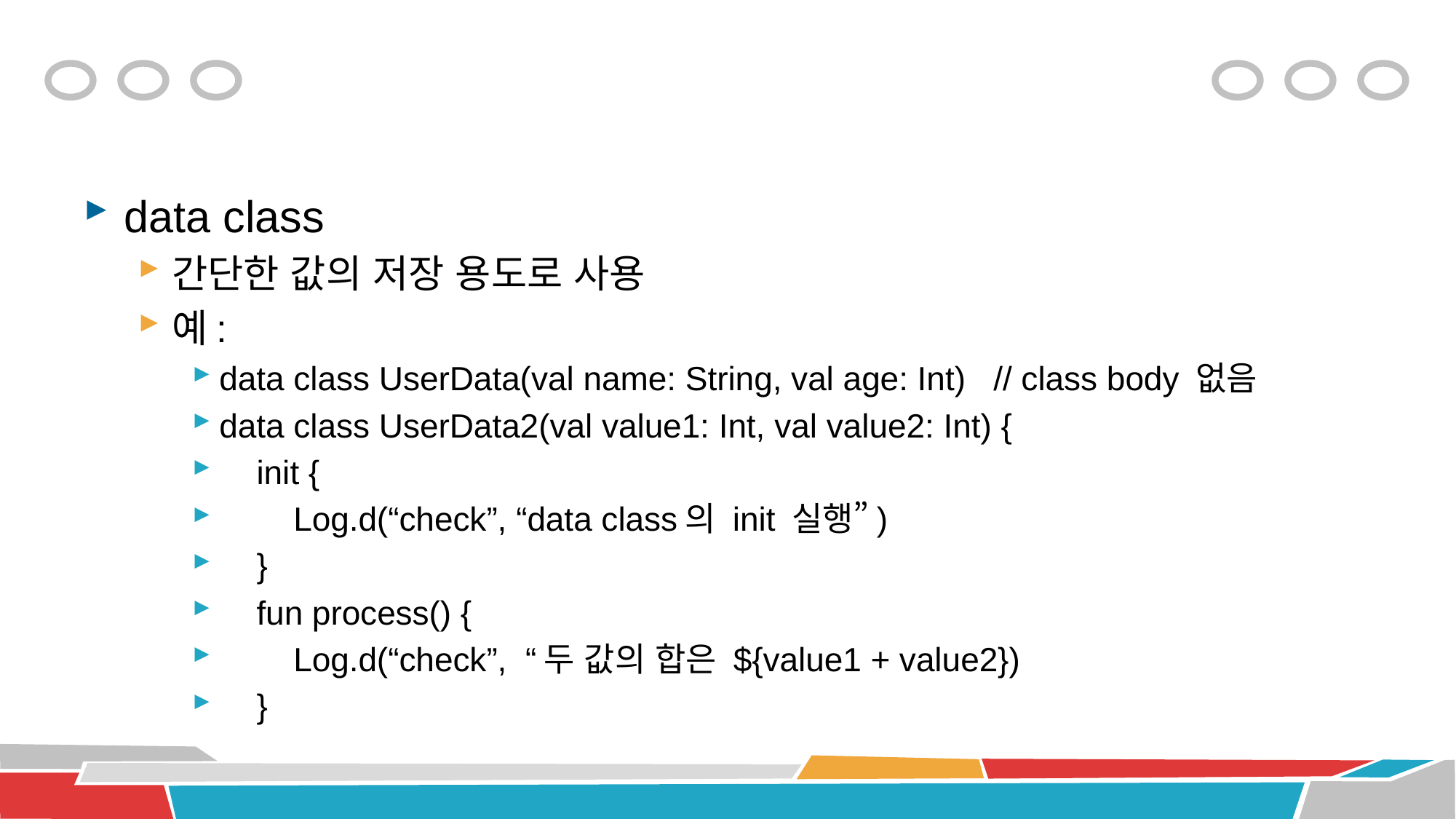

#
data class
간단한 값의 저장 용도로 사용
예:
data class UserData(val name: String, val age: Int)   // class body 없음
data class UserData2(val value1: Int, val value2: Int) {
    init {
        Log.d(“check”, “data class의 init 실행”)
    }
    fun process() {
        Log.d(“check”,  “두 값의 합은 ${value1 + value2})
    }